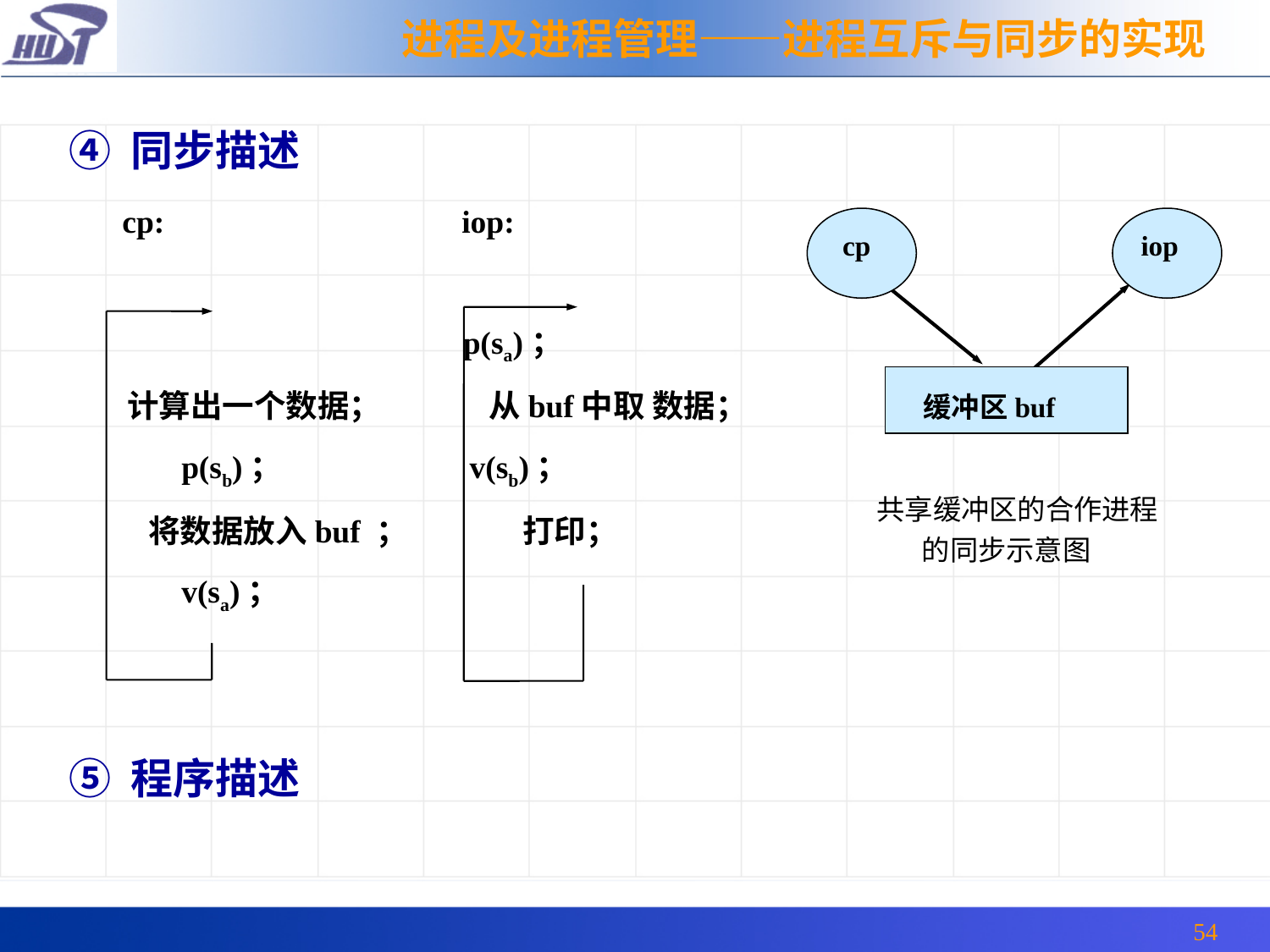

进程及进程管理——进程互斥与同步的实现
④ 同步描述
      cp:                                     iop:

                                                 p(sa)；
       计算出一个数据；               从buf中取 数据；
              p(sb)；                         v(sb)；
          将数据放入buf ；                打印；
              v(sa)；

⑤ 程序描述
 cp
iop

   缓冲区buf

共享缓冲区的合作进程
      的同步示意图
54